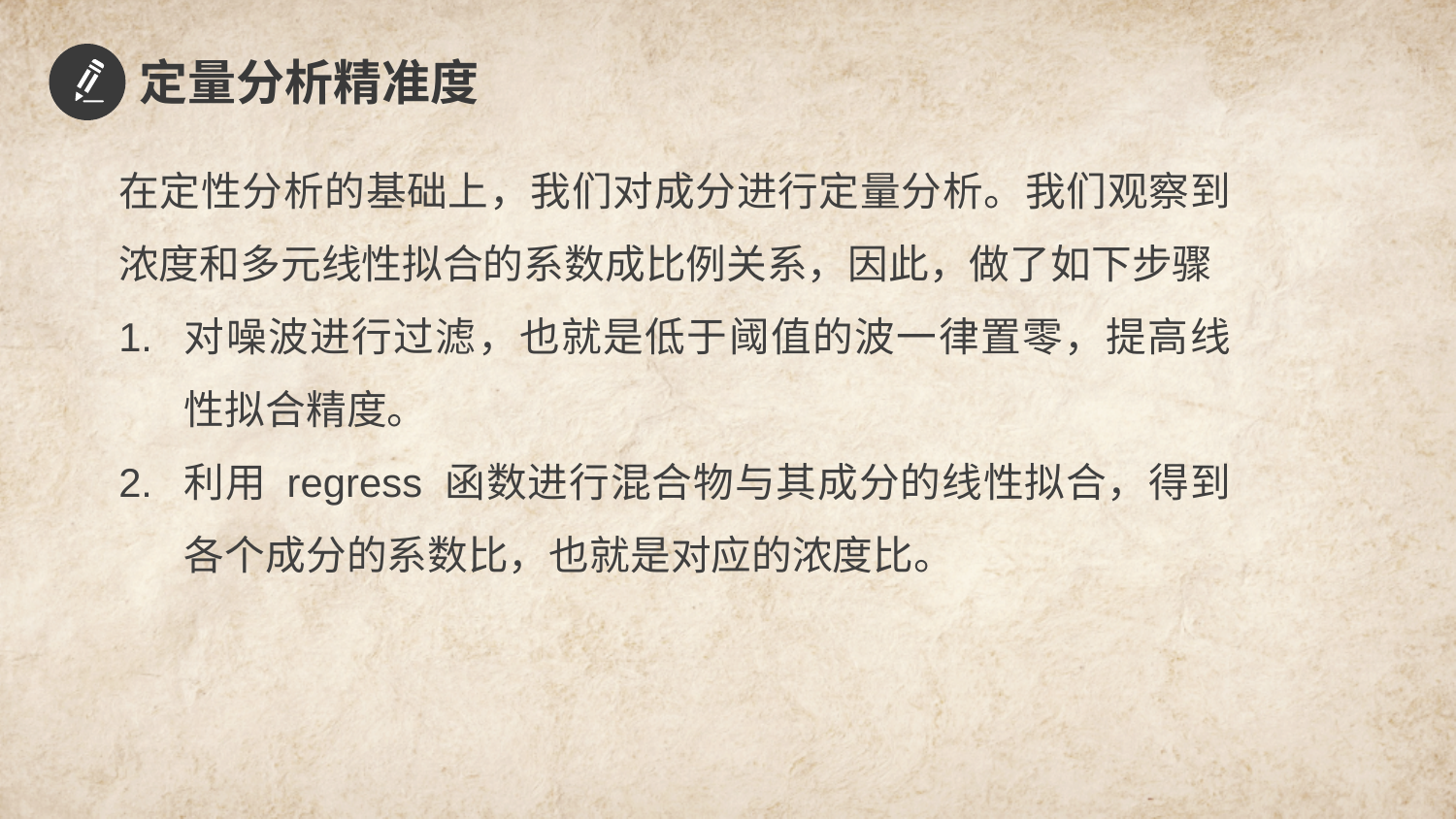

定量分析精准度
在定性分析的基础上，我们对成分进行定量分析。我们观察到浓度和多元线性拟合的系数成比例关系，因此，做了如下步骤
对噪波进行过滤，也就是低于阈值的波一律置零，提高线性拟合精度。
利用 regress 函数进行混合物与其成分的线性拟合，得到各个成分的系数比，也就是对应的浓度比。